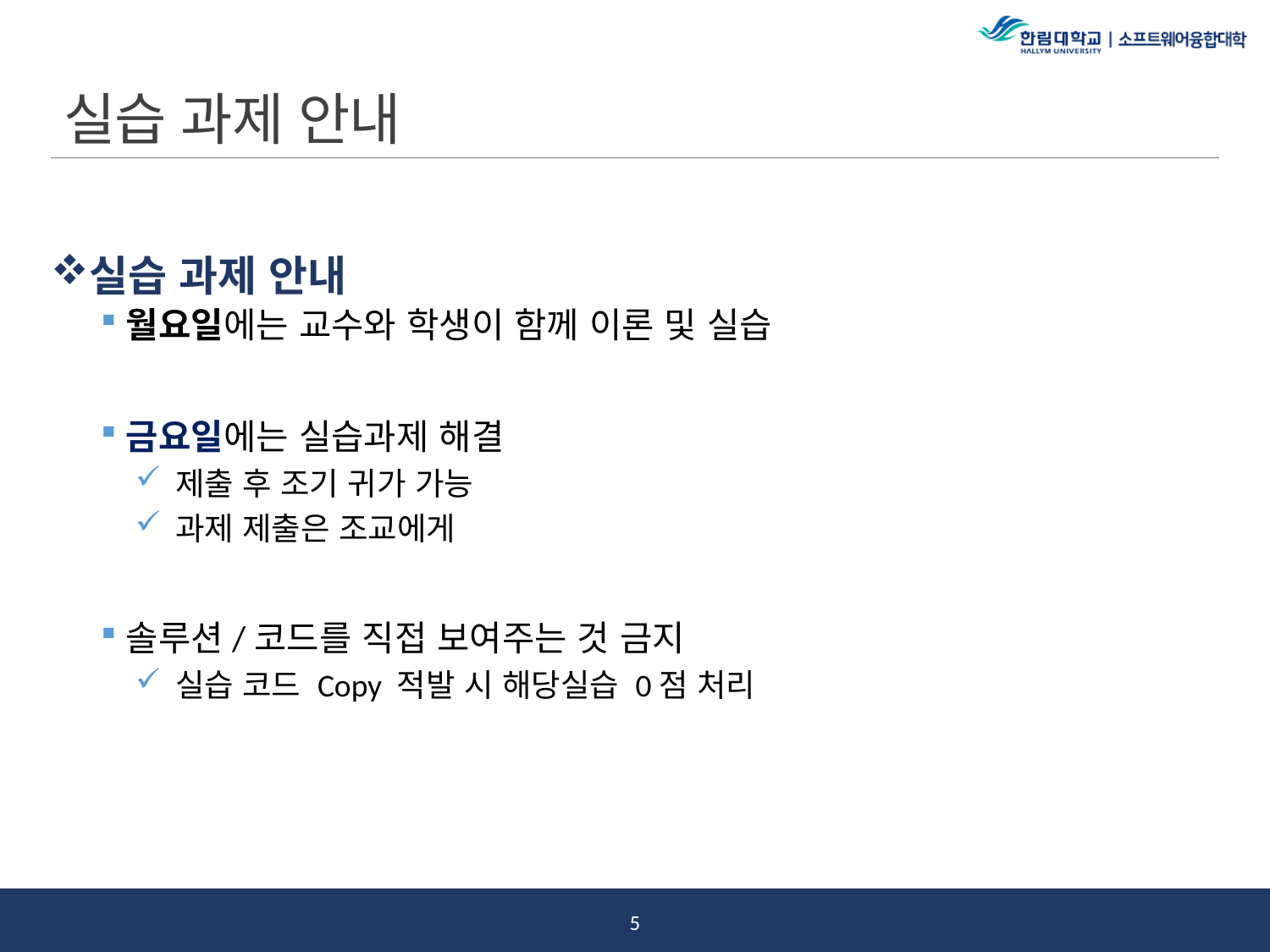

# 실습 과제 안내

실습 과제 안내
월요일에는 교수와 학생이 함께 이론 및 실습

금요일에는 실습과제 해결
제출 후 조기 귀가 가능
과제 제출은 조교에게

솔루션/코드를 직접 보여주는 것 금지
실습 코드 Copy 적발 시 해당실습 0점 처리

5